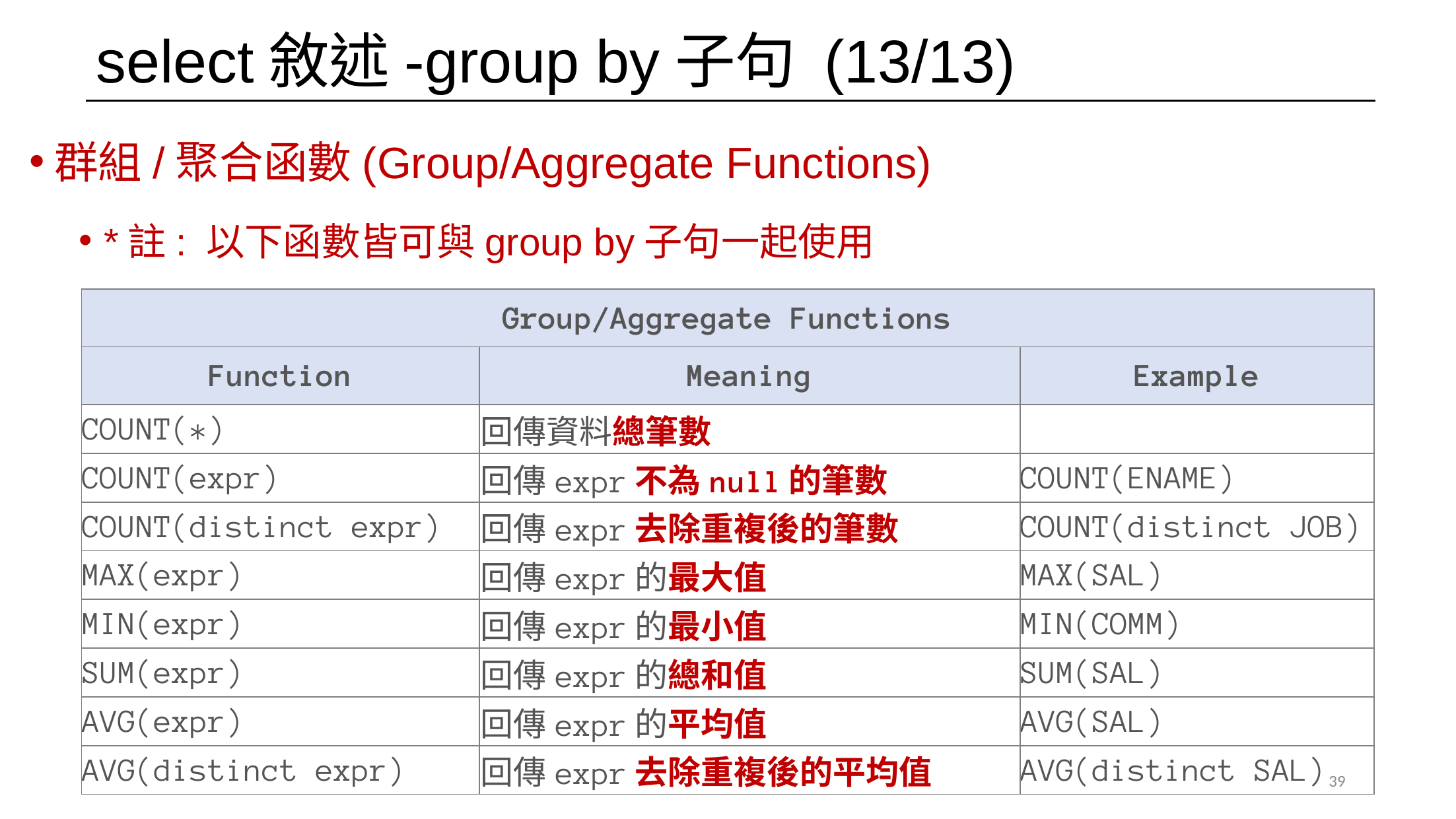

# select敘述-group by子句 (13/13)
群組/聚合函數(Group/Aggregate Functions)
*註: 以下函數皆可與group by子句一起使用

| Group/Aggregate Functions |  |  |
| --- | --- | --- |
| Function | Meaning | Example |
| COUNT(\*) | 回傳資料總筆數 |  |
| COUNT(expr) | 回傳expr不為null的筆數 | COUNT(ENAME) |
| COUNT(distinct expr) | 回傳expr去除重複後的筆數 | COUNT(distinct JOB) |
| MAX(expr) | 回傳expr的最大值 | MAX(SAL) |
| MIN(expr) | 回傳expr的最小值 | MIN(COMM) |
| SUM(expr) | 回傳expr的總和值 | SUM(SAL) |
| AVG(expr) | 回傳expr的平均值 | AVG(SAL) |
| AVG(distinct expr) | 回傳expr去除重複後的平均值 | AVG(distinct SAL) |
39